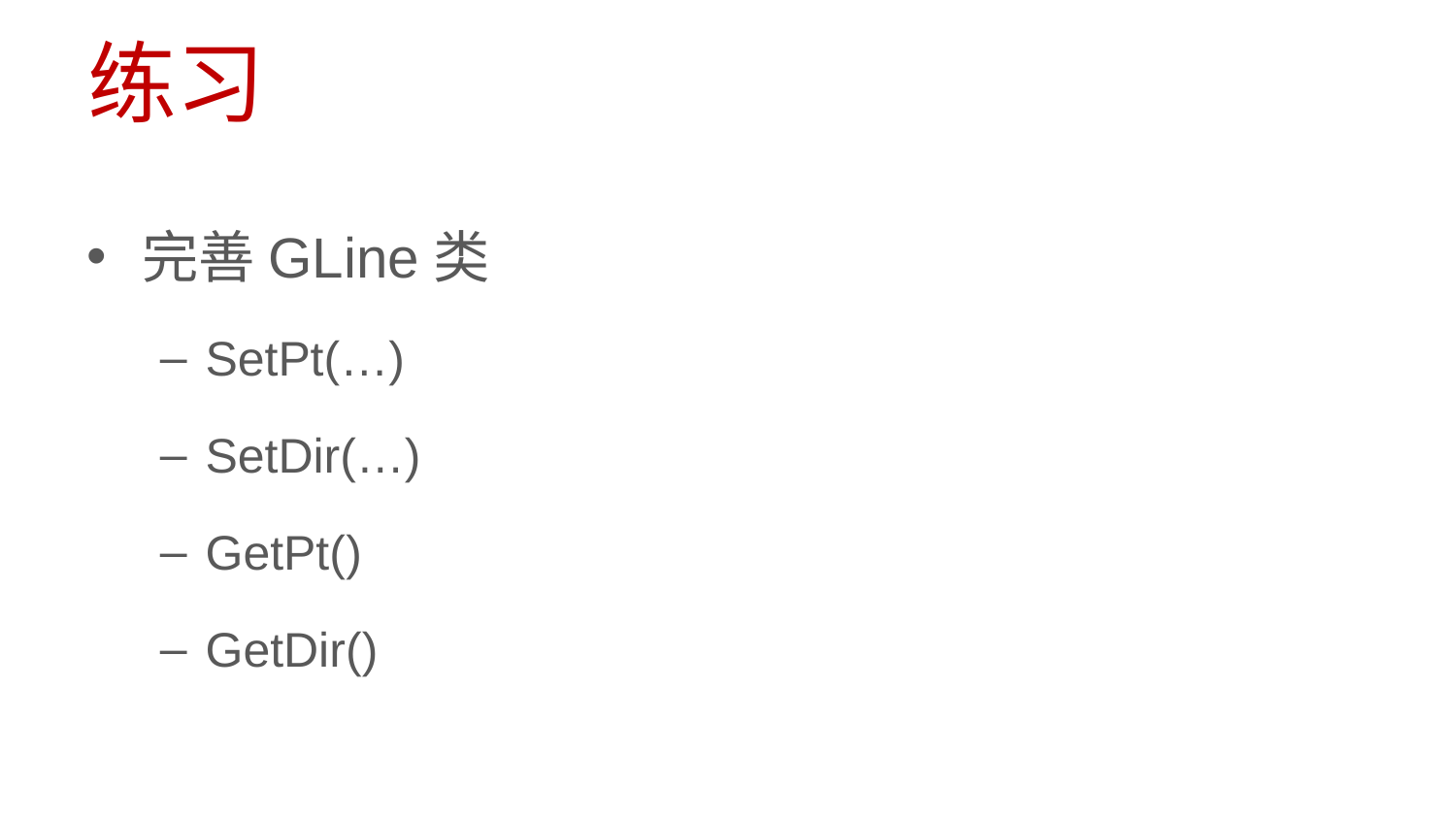

# 练习
完善GLine类
SetPt(…)
SetDir(…)
GetPt()
GetDir()